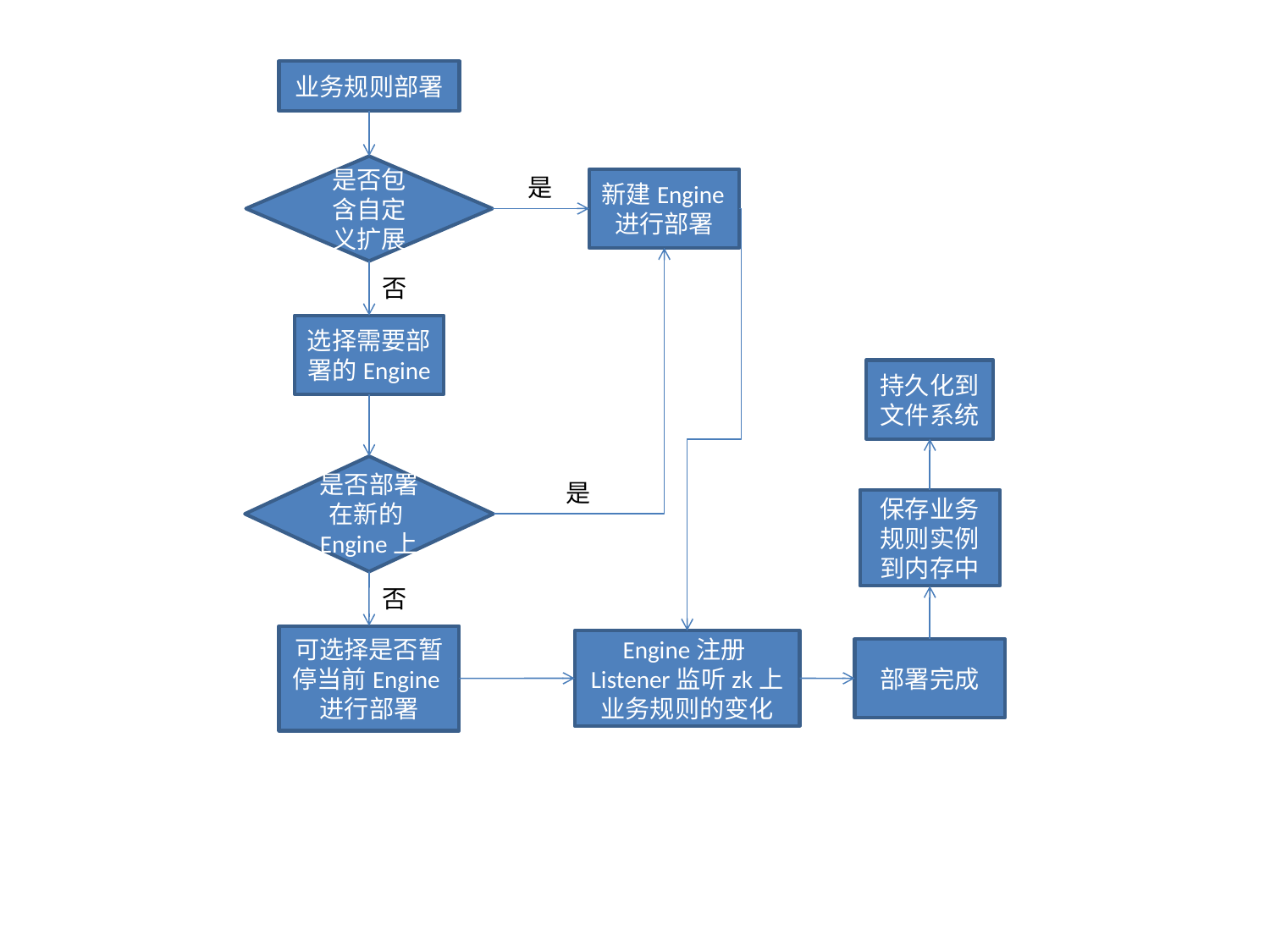

业务规则部署
是否包含自定义扩展
是
新建Engine进行部署
否
选择需要部署的Engine
持久化到文件系统
是否部署在新的Engine上
是
保存业务规则实例到内存中
否
可选择是否暂停当前Engine进行部署
Engine注册Listener监听zk上业务规则的变化
部署完成